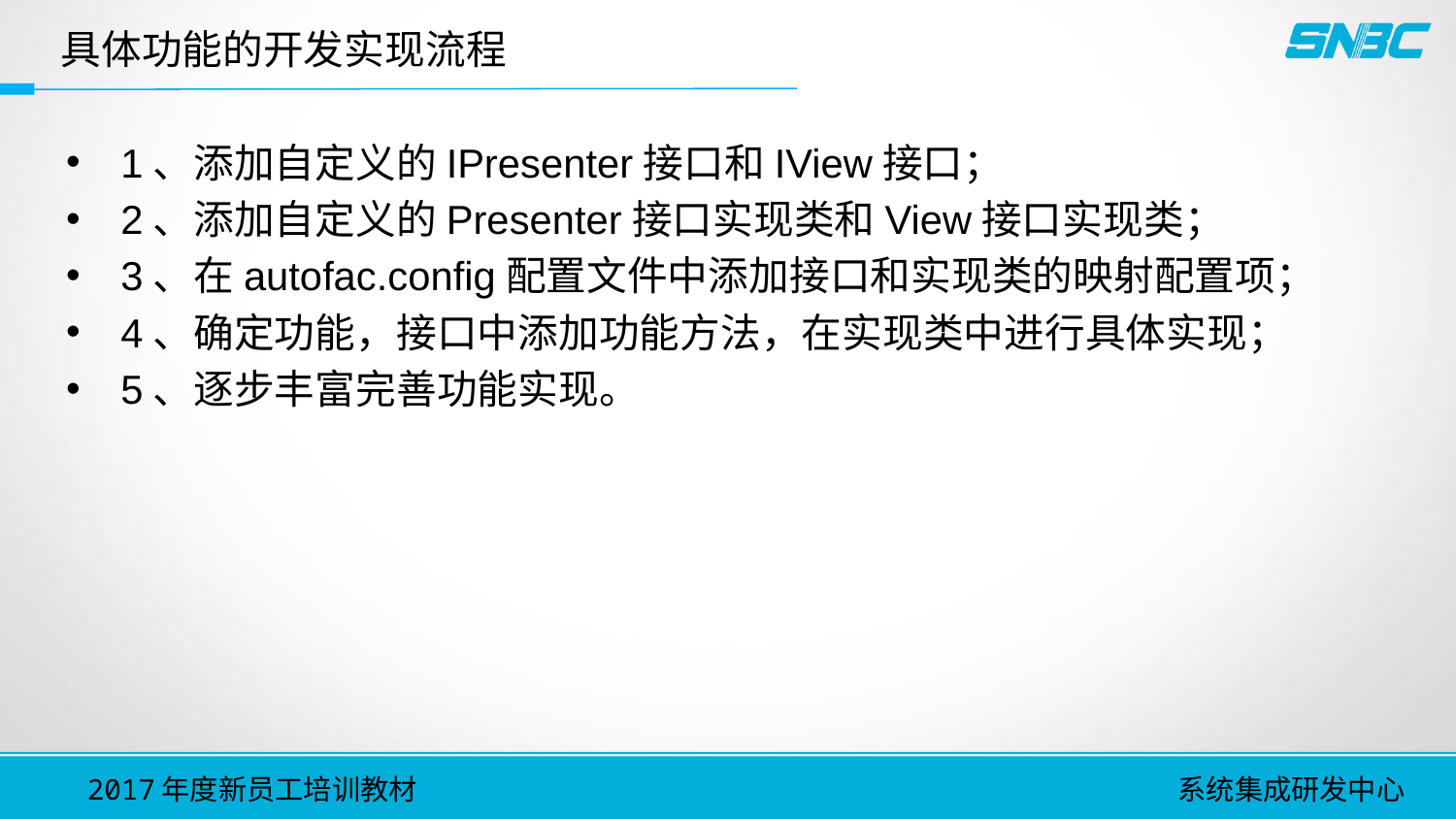

# 具体功能的开发实现流程
1、添加自定义的IPresenter接口和IView接口；
2、添加自定义的Presenter接口实现类和View接口实现类；
3、在autofac.config配置文件中添加接口和实现类的映射配置项；
4、确定功能，接口中添加功能方法，在实现类中进行具体实现；
5、逐步丰富完善功能实现。